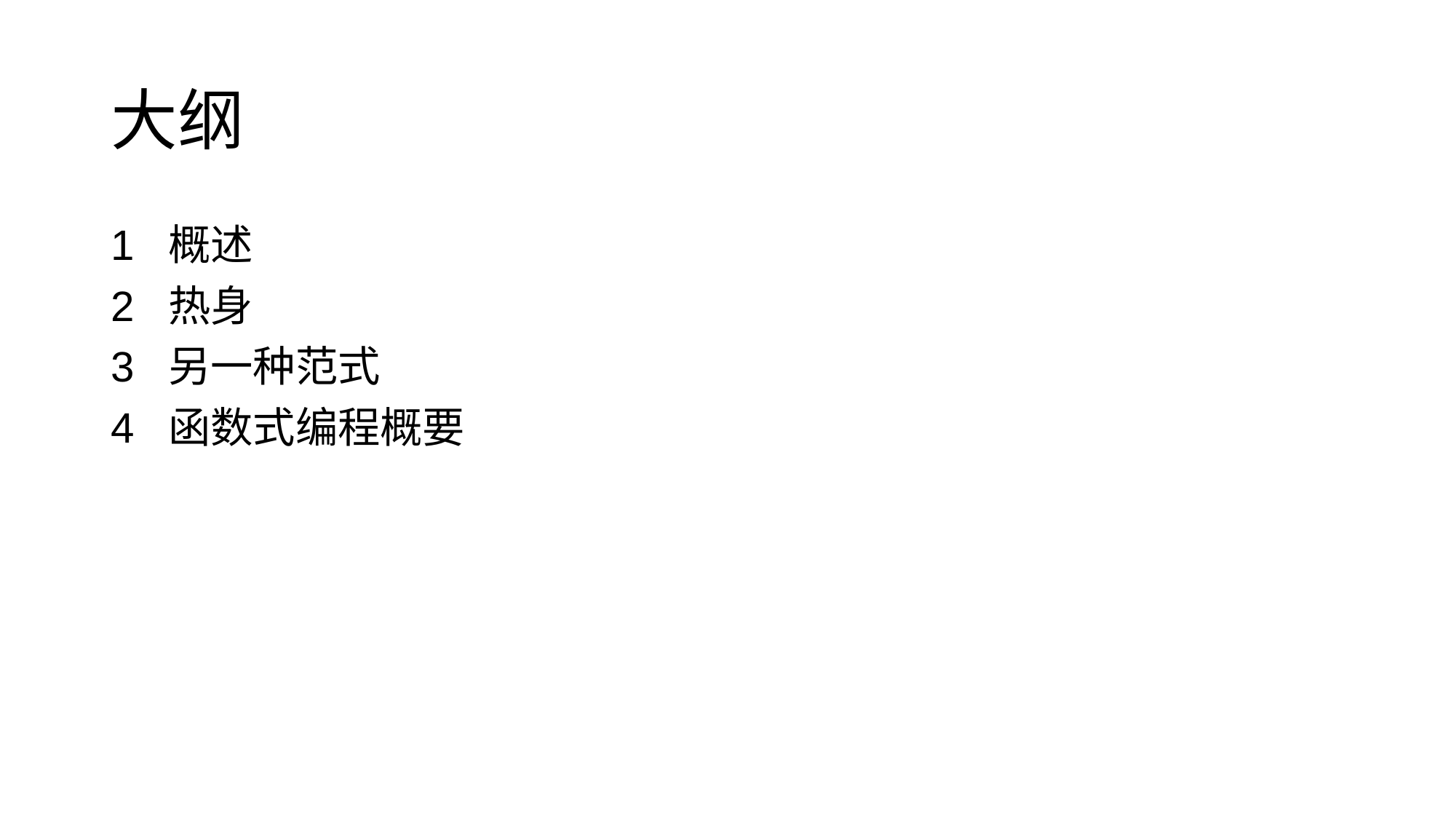

# 大纲
1  概述
2  热身
3  另一种范式
4  函数式编程概要